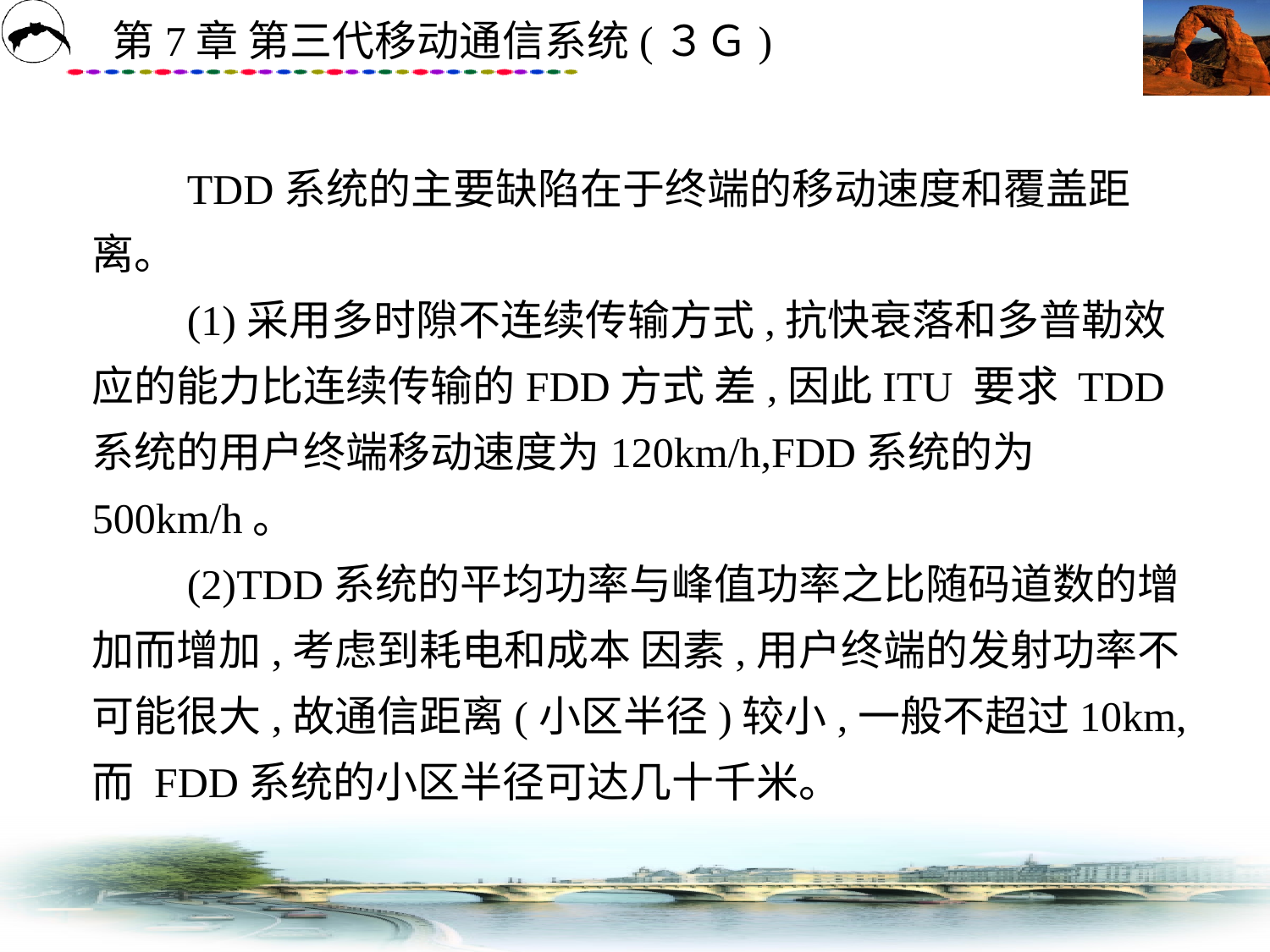

# TDD系统的主要缺陷在于终端的移动速度和覆盖距离。 　　(1)采用多时隙不连续传输方式,抗快衰落和多普勒效应的能力比连续传输的FDD方式 差,因此ITU 要求 TDD系统的用户终端移动速度为120km/h,FDD系统的为500km/h。 　　(2)TDD系统的平均功率与峰值功率之比随码道数的增加而增加,考虑到耗电和成本 因素,用户终端的发射功率不可能很大,故通信距离(小区半径)较小,一般不超过10km, 而 FDD系统的小区半径可达几十千米。